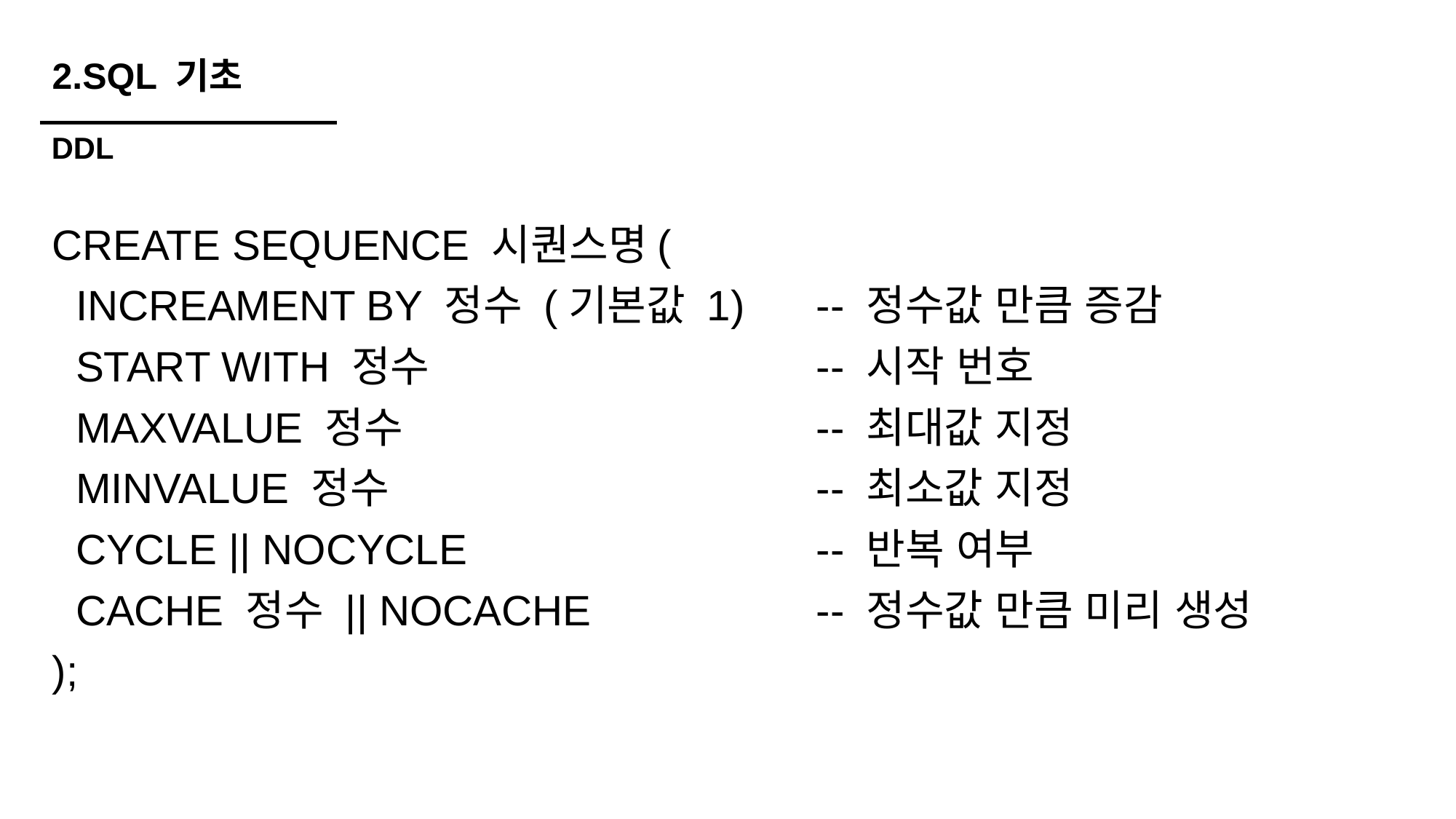

# 2.SQL 기초
DDL
CREATE SEQUENCE 시퀀스명(
  INCREAMENT BY 정수 (기본값 1)	-- 정수값 만큼 증감
  START WITH 정수				-- 시작 번호
  MAXVALUE 정수				-- 최대값 지정
  MINVALUE 정수				-- 최소값 지정
  CYCLE || NOCYCLE				-- 반복 여부
  CACHE 정수 || NOCACHE			-- 정수값 만큼 미리 생성
);